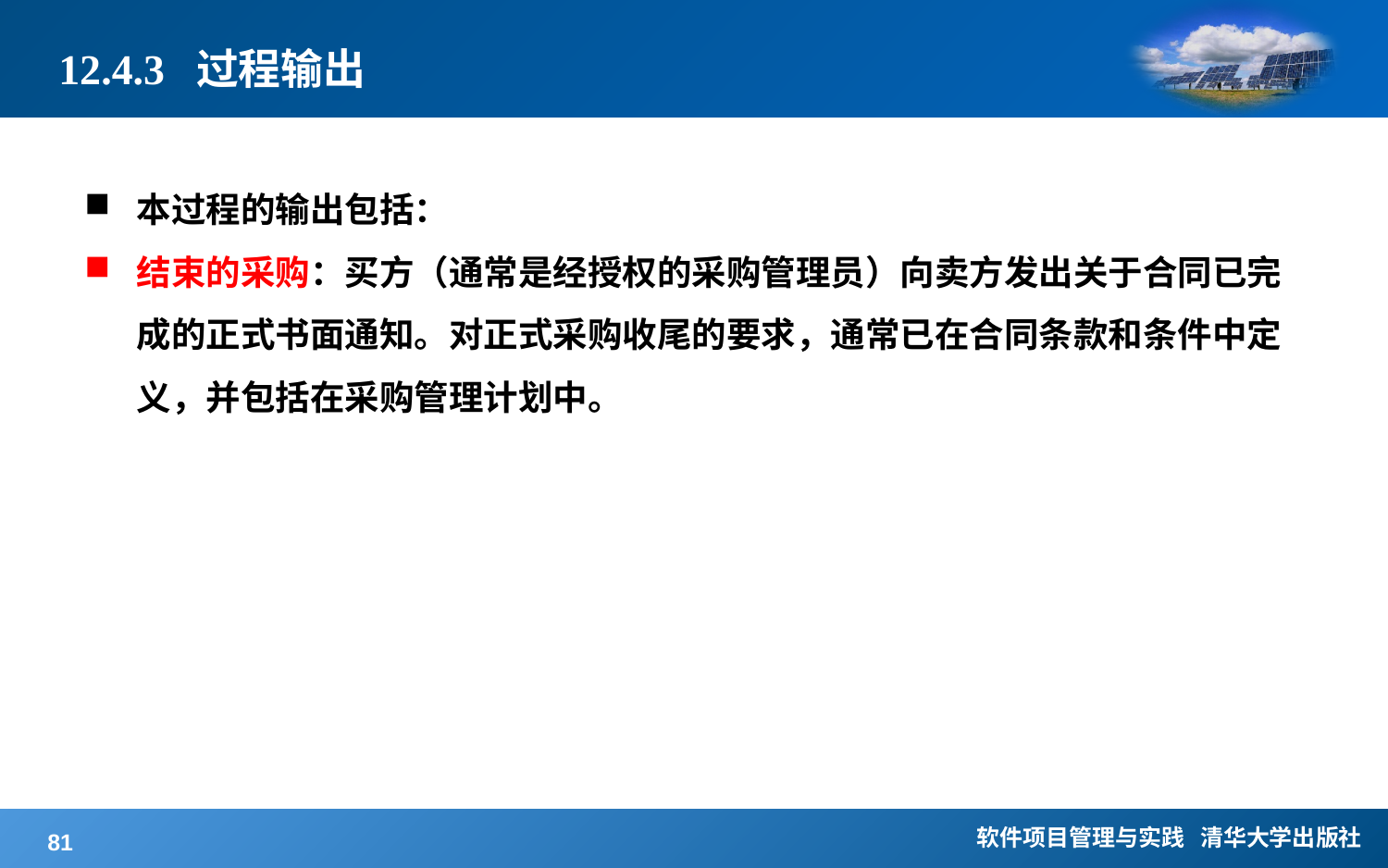

# 12.4.3  过程输出
本过程的输出包括：
结束的采购：买方（通常是经授权的采购管理员）向卖方发出关于合同已完成的正式书面通知。对正式采购收尾的要求，通常已在合同条款和条件中定义，并包括在采购管理计划中。